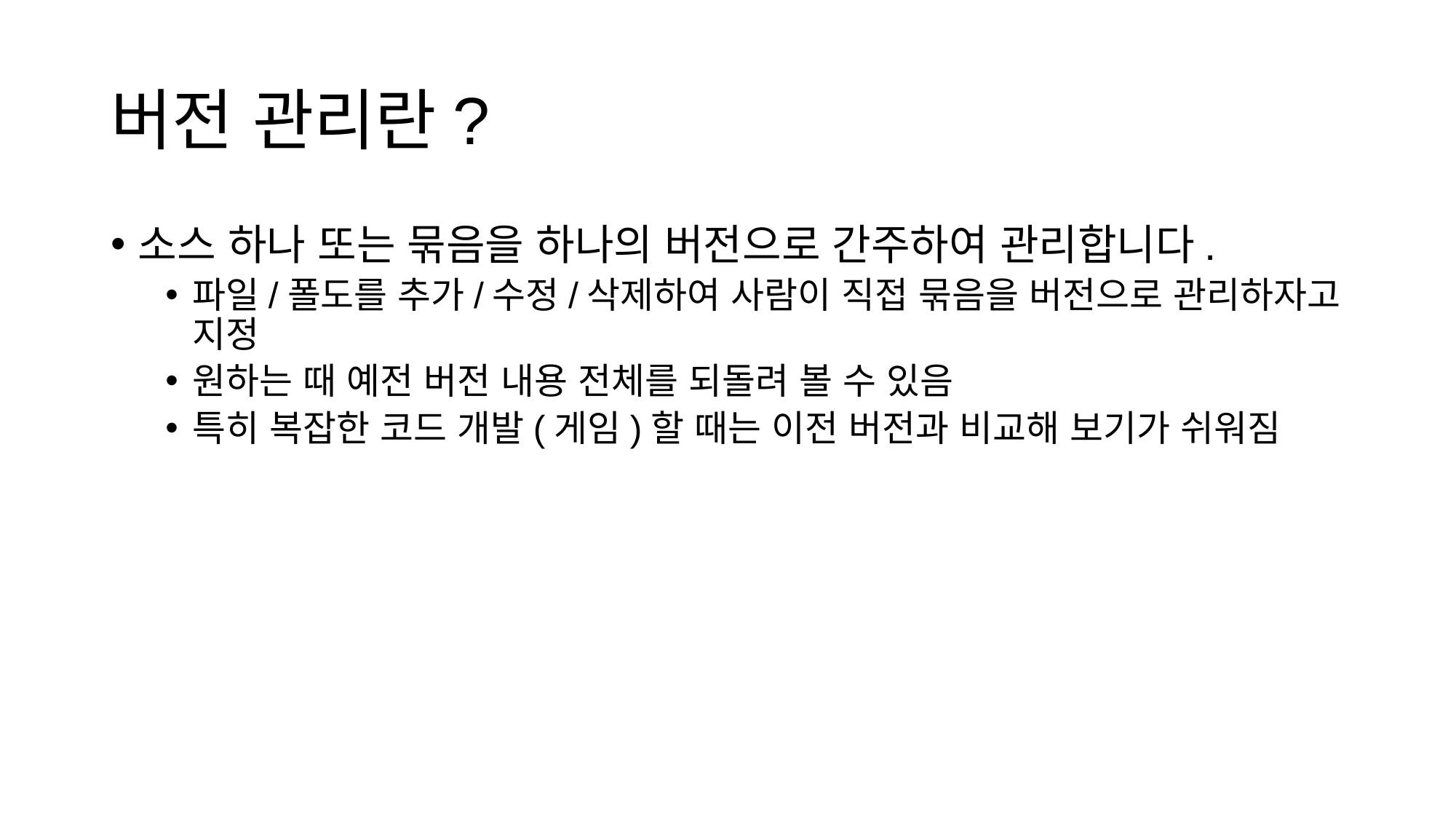

# 버전 관리란?
소스 하나 또는 묶음을 하나의 버전으로 간주하여 관리합니다.
파일/폴도를 추가/수정/삭제하여 사람이 직접 묶음을 버전으로 관리하자고 지정
원하는 때 예전 버전 내용 전체를 되돌려 볼 수 있음
특히 복잡한 코드 개발(게임)할 때는 이전 버전과 비교해 보기가 쉬워짐